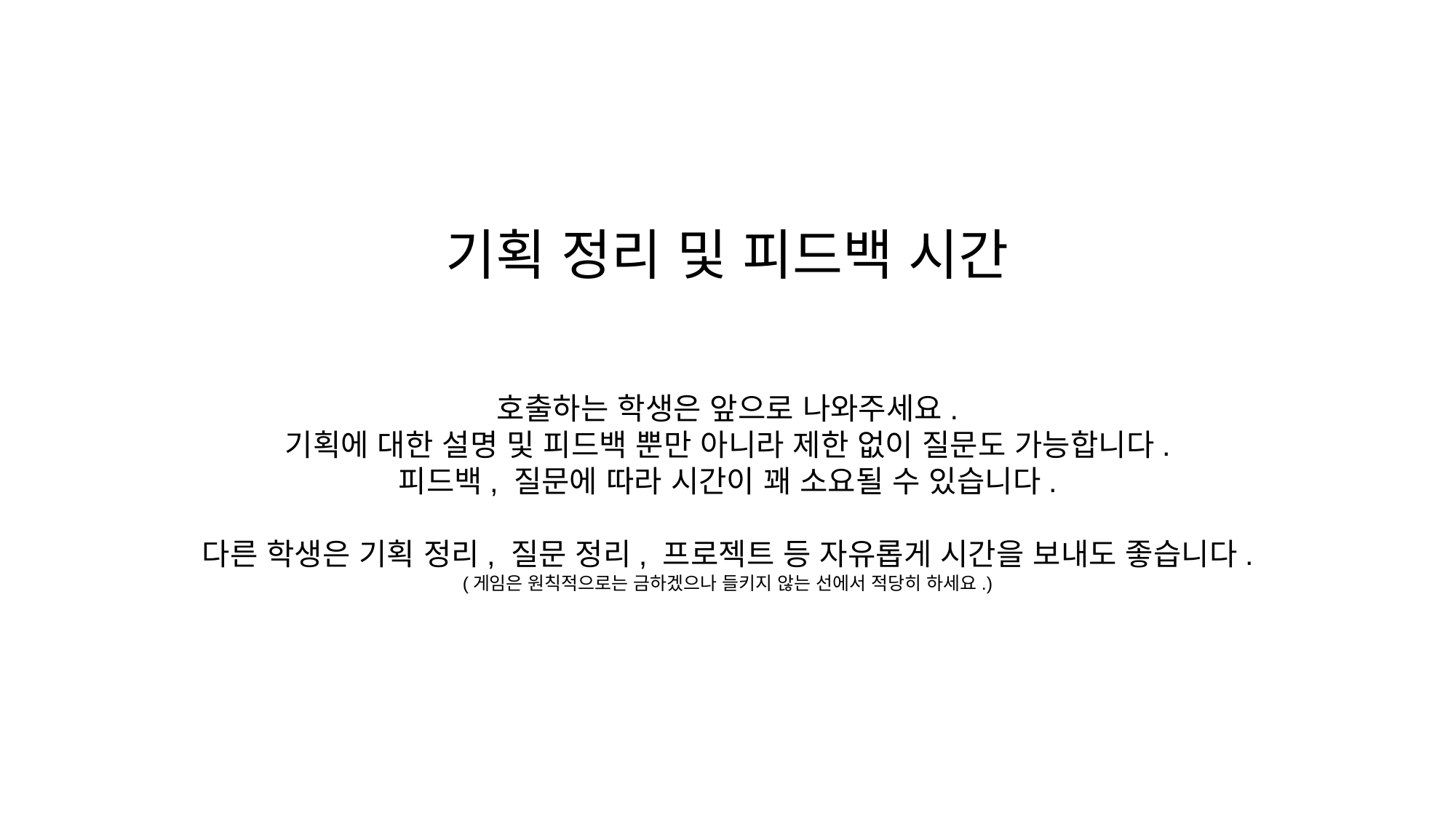

기획 정리 및 피드백 시간
호출하는 학생은 앞으로 나와주세요.
기획에 대한 설명 및 피드백 뿐만 아니라 제한 없이 질문도 가능합니다.
피드백, 질문에 따라 시간이 꽤 소요될 수 있습니다.

다른 학생은 기획 정리, 질문 정리, 프로젝트 등 자유롭게 시간을 보내도 좋습니다.
(게임은 원칙적으로는 금하겠으나 들키지 않는 선에서 적당히 하세요.)